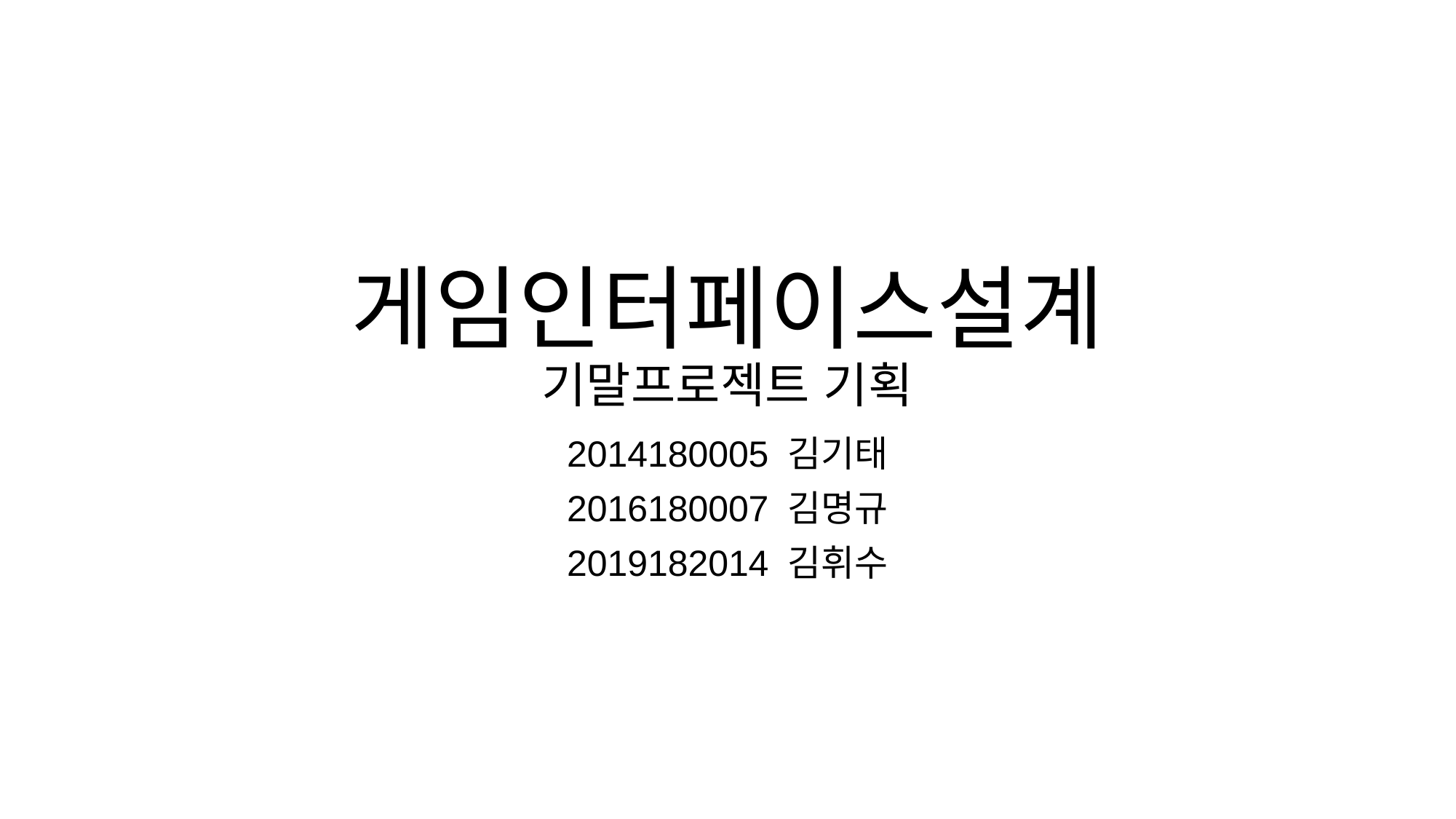

# 게임인터페이스설계 기말프로젝트 기획
2014180005 김기태
2016180007 김명규
2019182014 김휘수